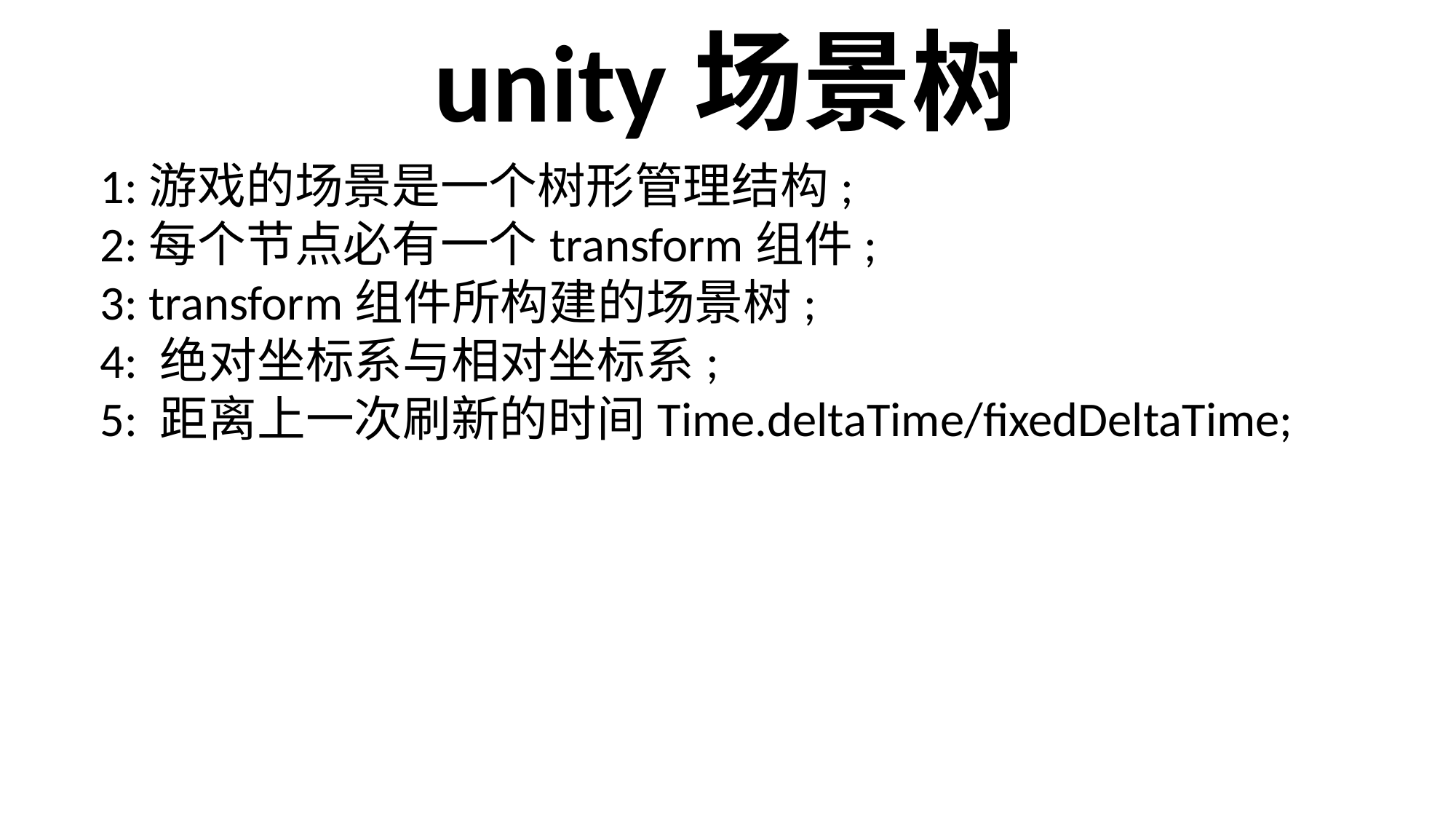

unity场景树
1:游戏的场景是一个树形管理结构;
2:每个节点必有一个transform组件;
3: transform组件所构建的场景树;
4: 绝对坐标系与相对坐标系;
5: 距离上一次刷新的时间Time.deltaTime/fixedDeltaTime;
2